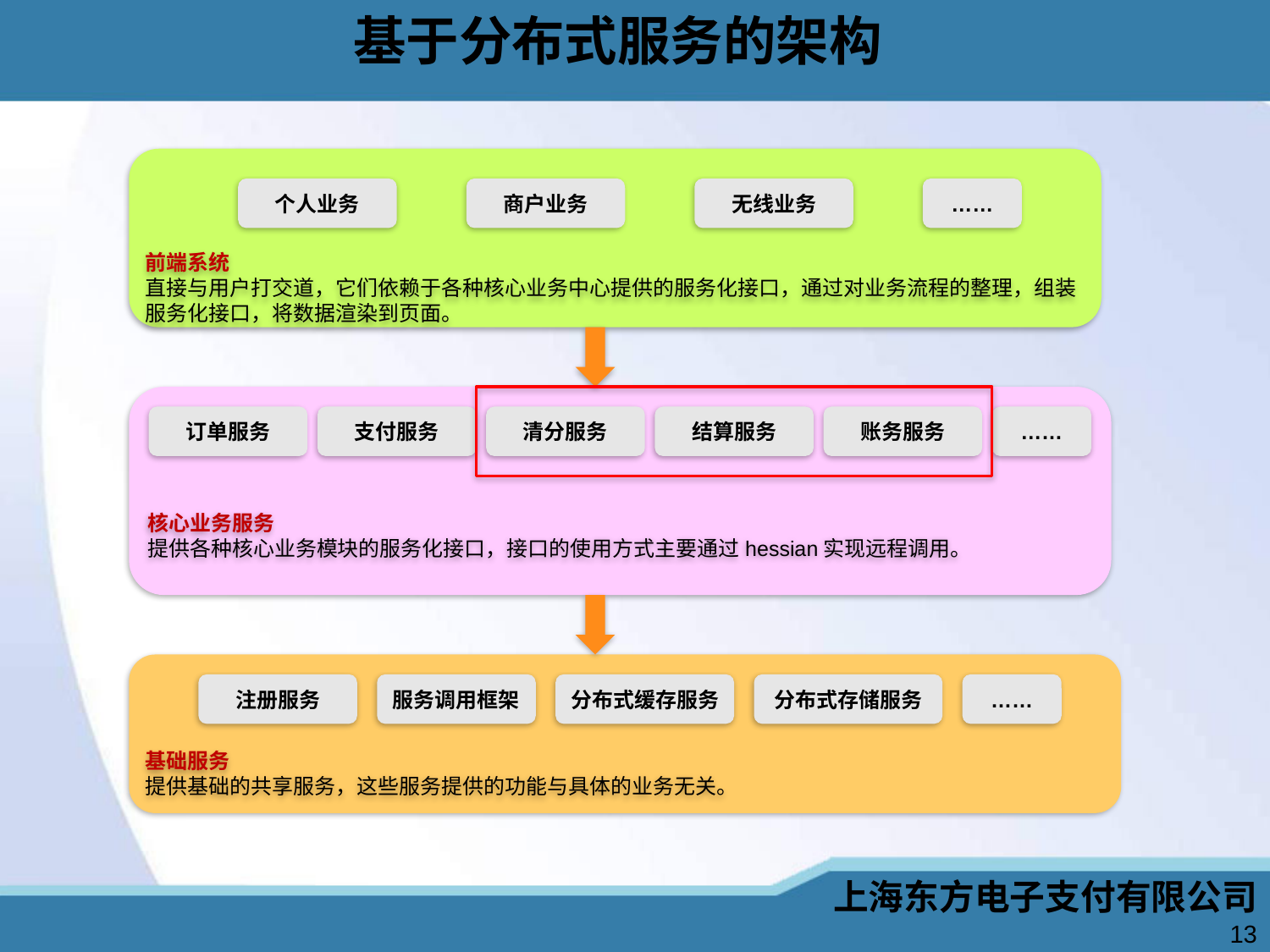

# 基于分布式服务的架构

个人业务
商户业务
无线业务
……
前端系统
直接与用户打交道，它们依赖于各种核心业务中心提供的服务化接口，通过对业务流程的整理，组装服务化接口，将数据渲染到页面。

订单服务
支付服务
清分服务
结算服务
账务服务
……
核心业务服务
提供各种核心业务模块的服务化接口，接口的使用方式主要通过hessian实现远程调用。

注册服务
服务调用框架
分布式缓存服务
分布式存储服务
……
基础服务
提供基础的共享服务，这些服务提供的功能与具体的业务无关。
上海东方电子支付有限公司

13